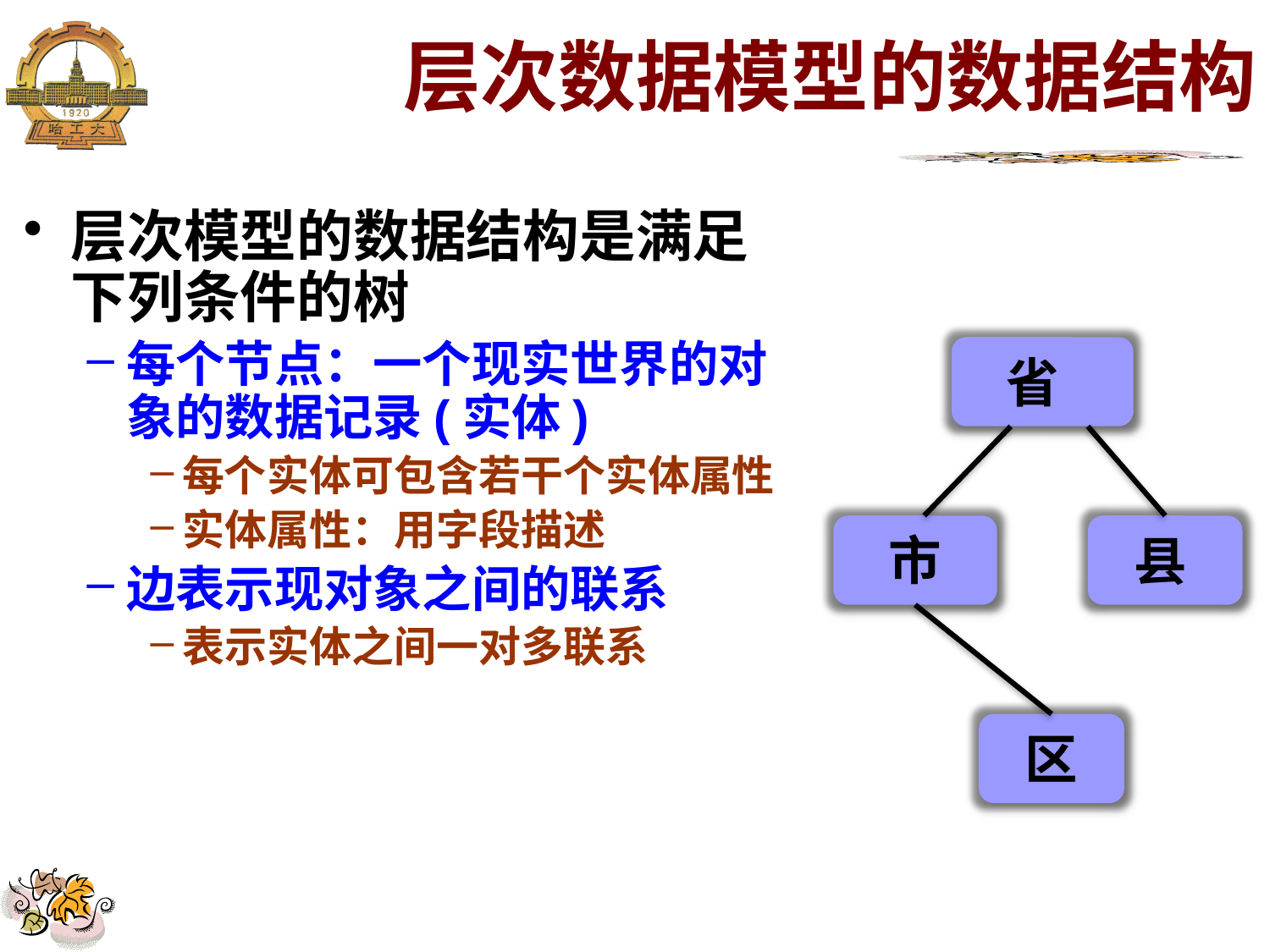

层次数据模型的数据结构
层次模型的数据结构是满足下列条件的树
每个节点：一个现实世界的对象的数据记录(实体)
每个实体可包含若干个实体属性
实体属性：用字段描述
边表示现对象之间的联系
表示实体之间一对多联系

省
市

县
区